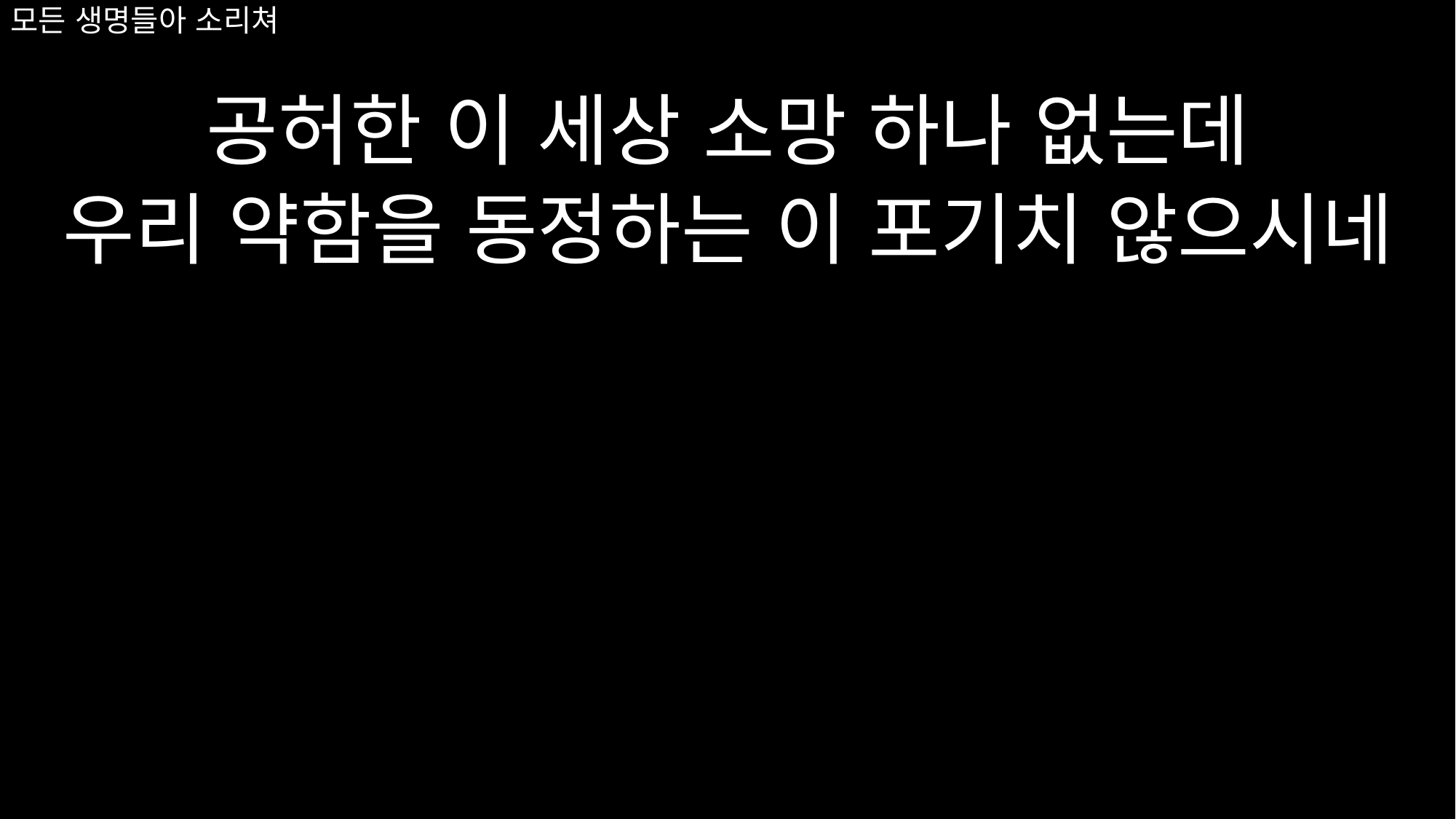

공허한 이 세상 소망 하나 없는데
우리 약함을 동정하는 이 포기치 않으시네

# 모든 생명들아 소리쳐